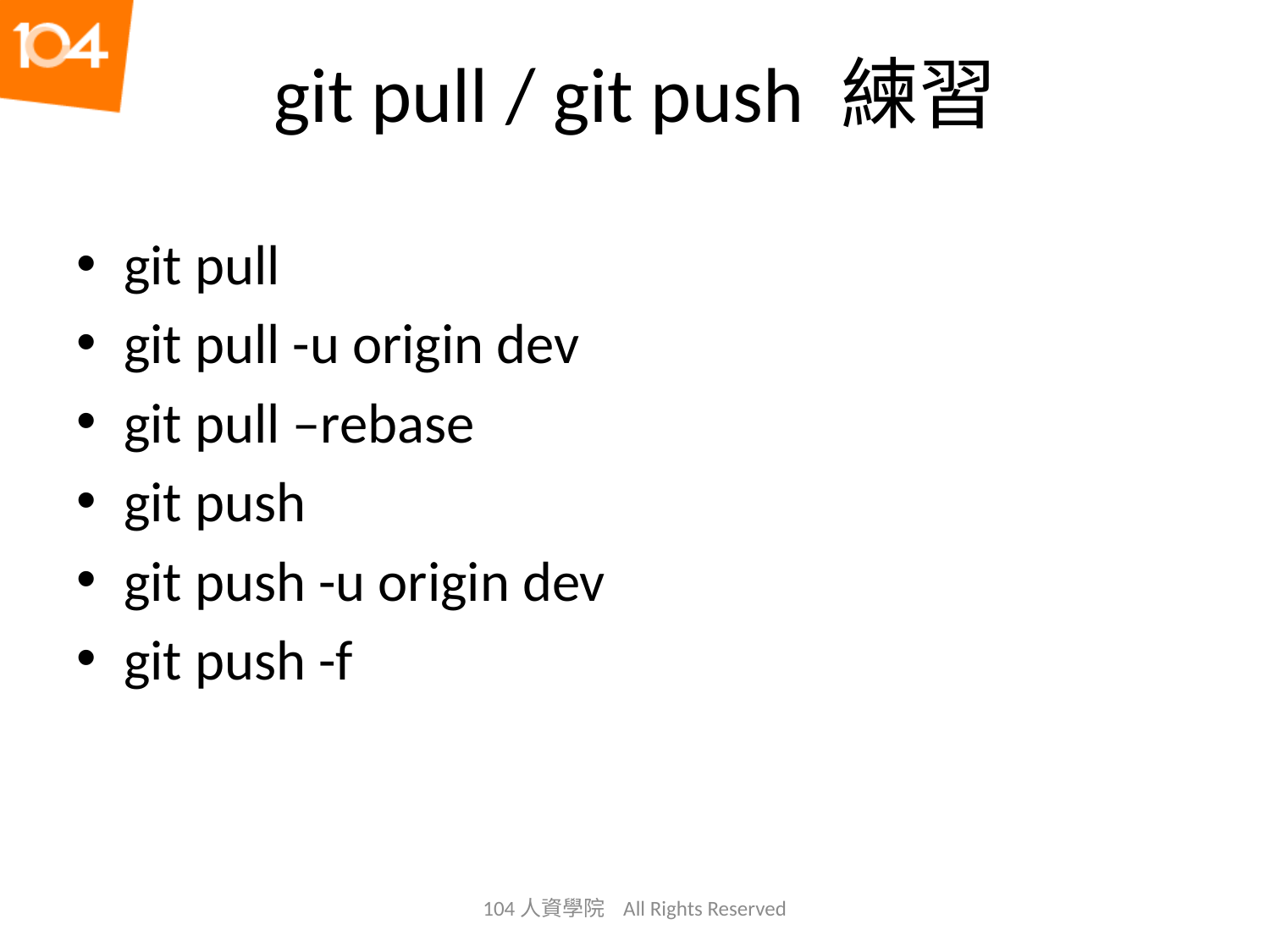

# git pull / git push 練習
git pull
git pull -u origin dev
git pull –rebase
git push
git push -u origin dev
git push -f
104人資學院  All Rights Reserved